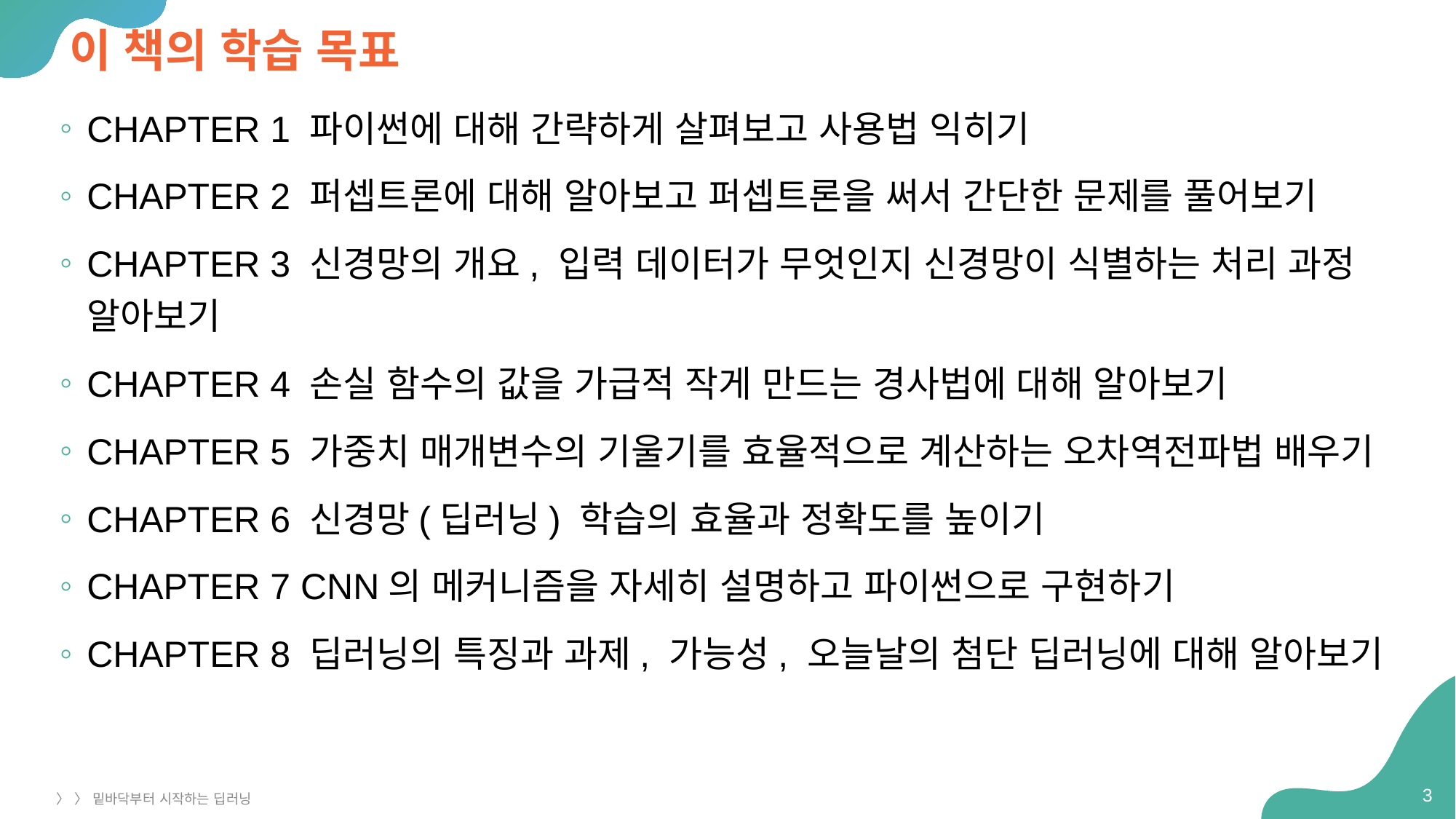

# 이 책의 학습 목표
CHAPTER 1 파이썬에 대해 간략하게 살펴보고 사용법 익히기
CHAPTER 2 퍼셉트론에 대해 알아보고 퍼셉트론을 써서 간단한 문제를 풀어보기
CHAPTER 3 신경망의 개요, 입력 데이터가 무엇인지 신경망이 식별하는 처리 과정 알아보기
CHAPTER 4 손실 함수의 값을 가급적 작게 만드는 경사법에 대해 알아보기
CHAPTER 5 가중치 매개변수의 기울기를 효율적으로 계산하는 오차역전파법 배우기
CHAPTER 6 신경망(딥러닝) 학습의 효율과 정확도를 높이기
CHAPTER 7 CNN의 메커니즘을 자세히 설명하고 파이썬으로 구현하기
CHAPTER 8 딥러닝의 특징과 과제, 가능성, 오늘날의 첨단 딥러닝에 대해 알아보기
3
〉 〉 밑바닥부터 시작하는 딥러닝